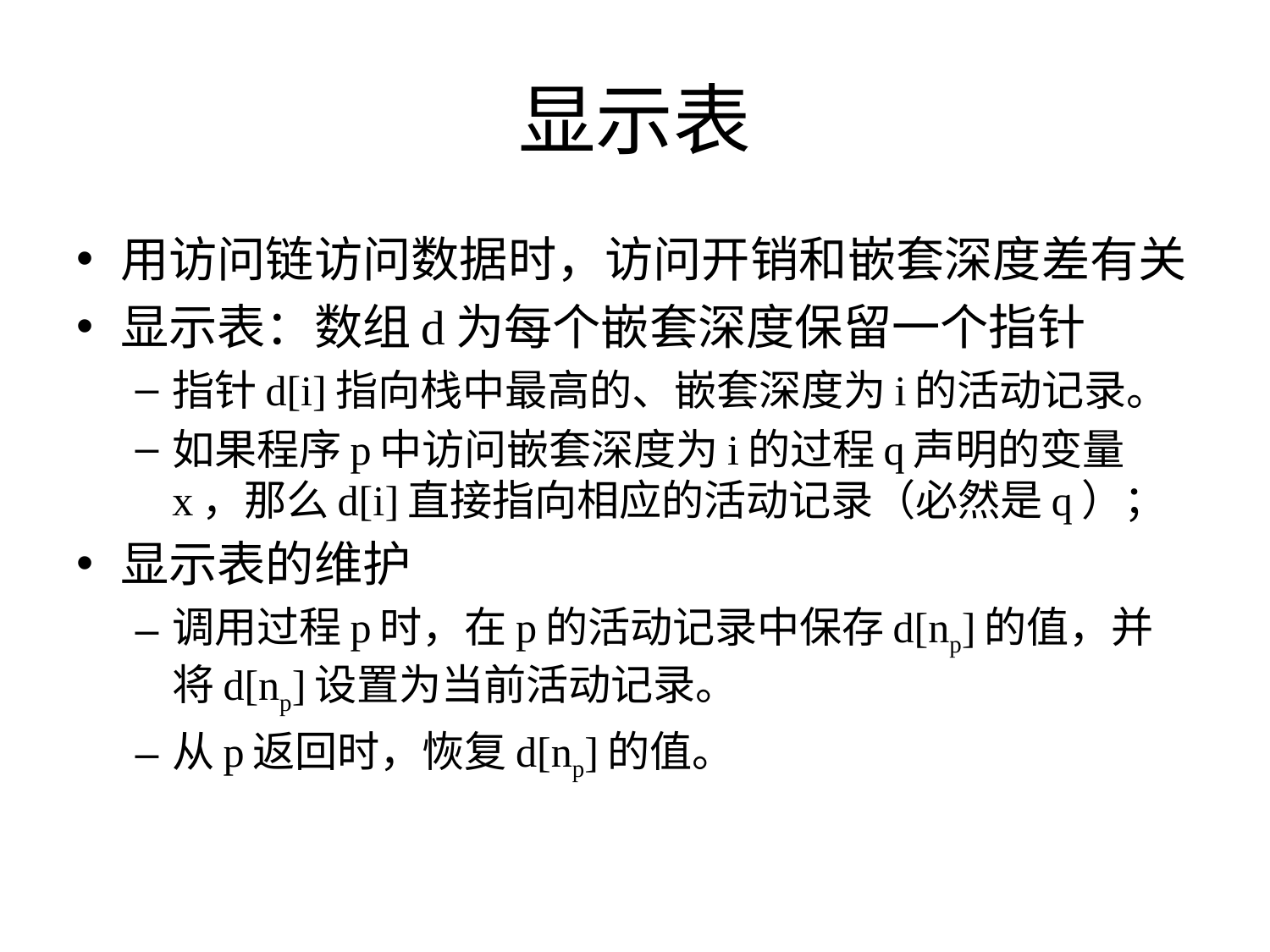

# 显示表
用访问链访问数据时，访问开销和嵌套深度差有关
显示表：数组d为每个嵌套深度保留一个指针
指针d[i]指向栈中最高的、嵌套深度为i的活动记录。
如果程序p中访问嵌套深度为i的过程q声明的变量x，那么d[i]直接指向相应的活动记录（必然是q）；
显示表的维护
调用过程p时，在p的活动记录中保存d[np]的值，并将d[np]设置为当前活动记录。
从p返回时，恢复d[np]的值。